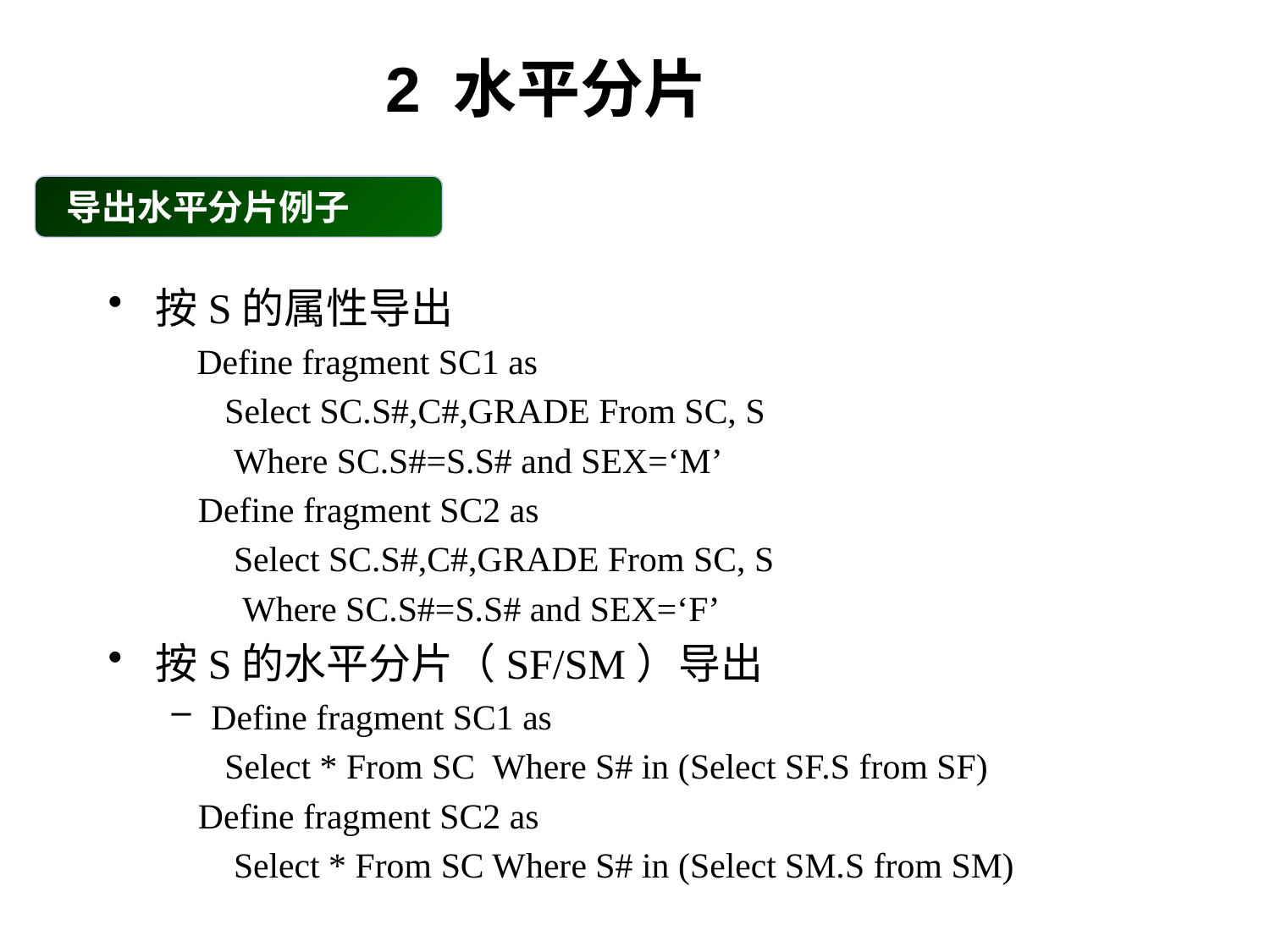

2 水平分片

 导出水平分片例子
按S的属性导出
          Define fragment SC1 as
      Select SC.S#,C#,GRADE From SC, S
       Where SC.S#=S.S# and SEX=‘M’
   Define fragment SC2 as
       Select SC.S#,C#,GRADE From SC, S
        Where SC.S#=S.S# and SEX=‘F’
按S的水平分片（SF/SM）导出
Define fragment SC1 as
      Select * From SC  Where S# in (Select SF.S from SF)
   Define fragment SC2 as
       Select * From SC Where S# in (Select SM.S from SM)